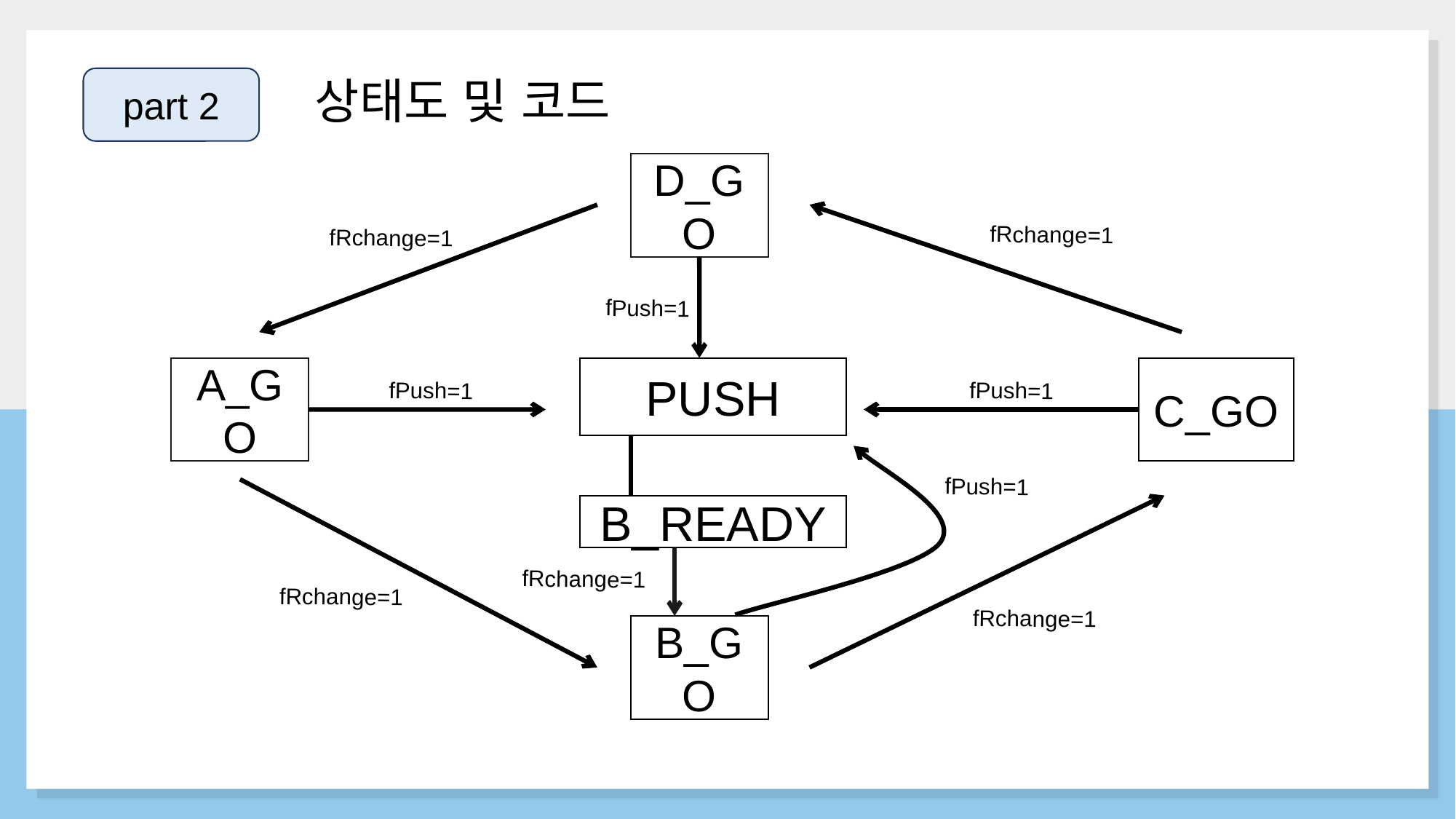

# 상태도 및 코드
part 2
D_GO
fRchange=1
fRchange=1
fPush=1
A_GO
PUSH
C_GO
fPush=1
fPush=1

fPush=1
B_READY
fRchange=1
fRchange=1
fRchange=1
B_GO